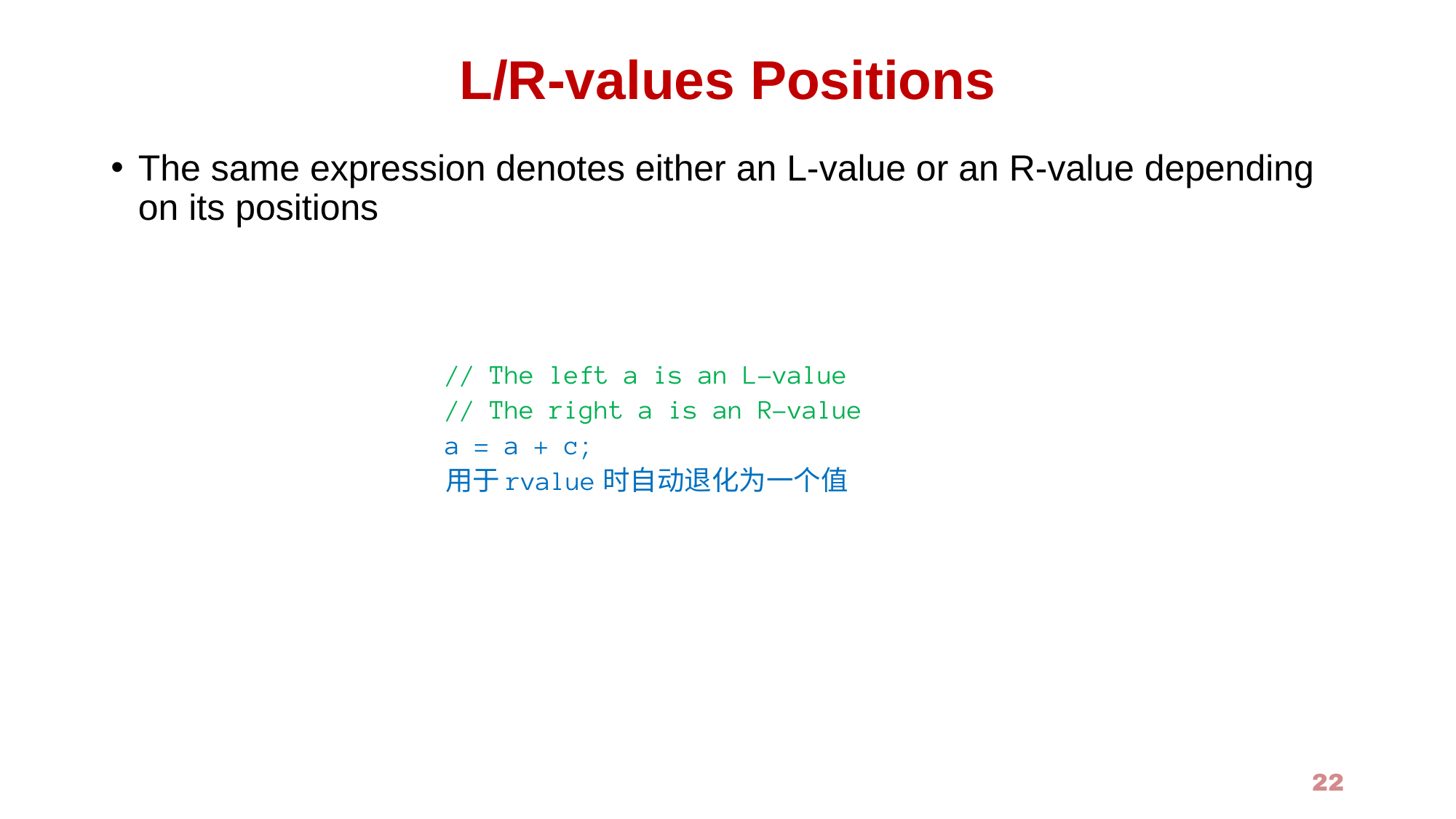

# L/R-values Positions
The same expression denotes either an L-value or an R-value depending on its positions
// The left a is an L-value
// The right a is an R-value
a = a + c;
用于rvalue时自动退化为一个值
22